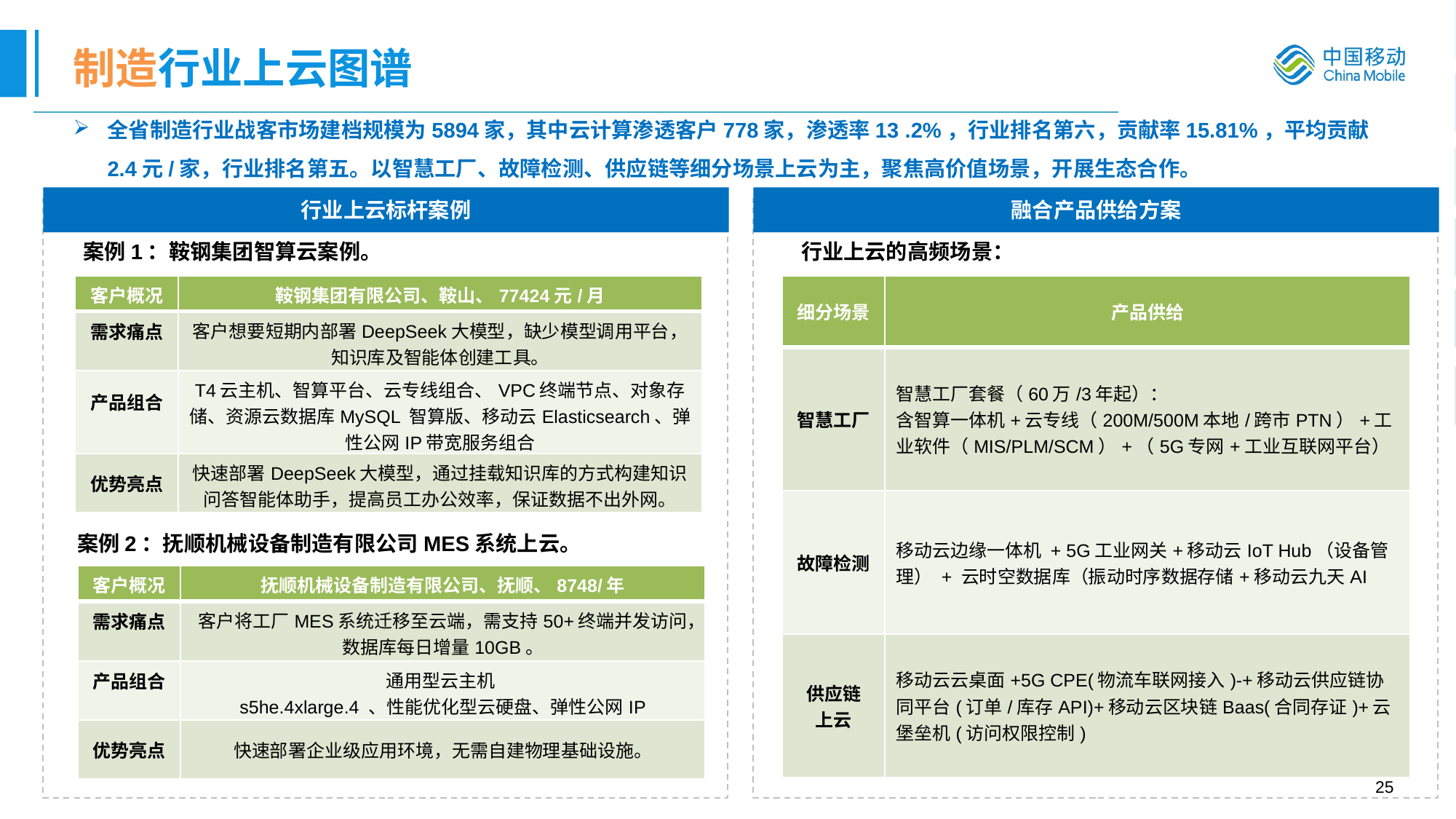

# 制造行业上云图谱
全省制造行业战客市场建档规模为5894家，其中云计算渗透客户778家，渗透率13 .2%，行业排名第六，贡献率15.81%，平均贡献2.4元/家，行业排名第五。以智慧工厂、故障检测、供应链等细分场景上云为主，聚焦高价值场景，开展生态合作。

行业上云标杆案例
融合产品供给方案

案例1：鞍钢集团智算云案例。
行业上云的高频场景：
| 客户概况 | 鞍钢集团有限公司、鞍山、77424元/月 |
| --- | --- |
| 需求痛点 | 客户想要短期内部署DeepSeek大模型，缺少模型调用平台，知识库及智能体创建工具。 |
| 产品组合 | T4云主机、智算平台、云专线组合、VPC终端节点、对象存储、资源云数据库MySQL 智算版、移动云Elasticsearch、弹性公网IP带宽服务组合 |
| 优势亮点 | 快速部署DeepSeek大模型，通过挂载知识库的方式构建知识问答智能体助手，提高员工办公效率，保证数据不出外网。 |
| 细分场景 | 产品供给 |
| --- | --- |
| 智慧工厂 | 智慧工厂套餐（60万/3年起）： 含智算一体机+云专线（200M/500M本地/跨市PTN）+工业软件（MIS/PLM/SCM）+（5G专网+工业互联网平台） |
| 故障检测 | 移动云边缘一体机 + 5G工业网关+移动云IoT Hub（设备管理） + 云时空数据库（振动时序数据存储+移动云九天AI |
| 供应链 上云 | 移动云云桌面+5G CPE(物流车联网接入)-+移动云供应链协同平台(订单/库存API)+移动云区块链Baas(合同存证)+云堡垒机(访问权限控制) |
案例2：抚顺机械设备制造有限公司MES系统上云。
| 客户概况 | 抚顺机械设备制造有限公司、抚顺、8748/年 |
| --- | --- |
| 需求痛点 | 客户将工厂MES系统迁移至云端，需支持50+终端并发访问，数据库每日增量10GB。 |
| 产品组合 | 通用型云主机 s5he.4xlarge.4 、性能优化型云硬盘、弹性公网IP |
| 优势亮点 | 快速部署企业级应用环境，无需自建物理基础设施。 |